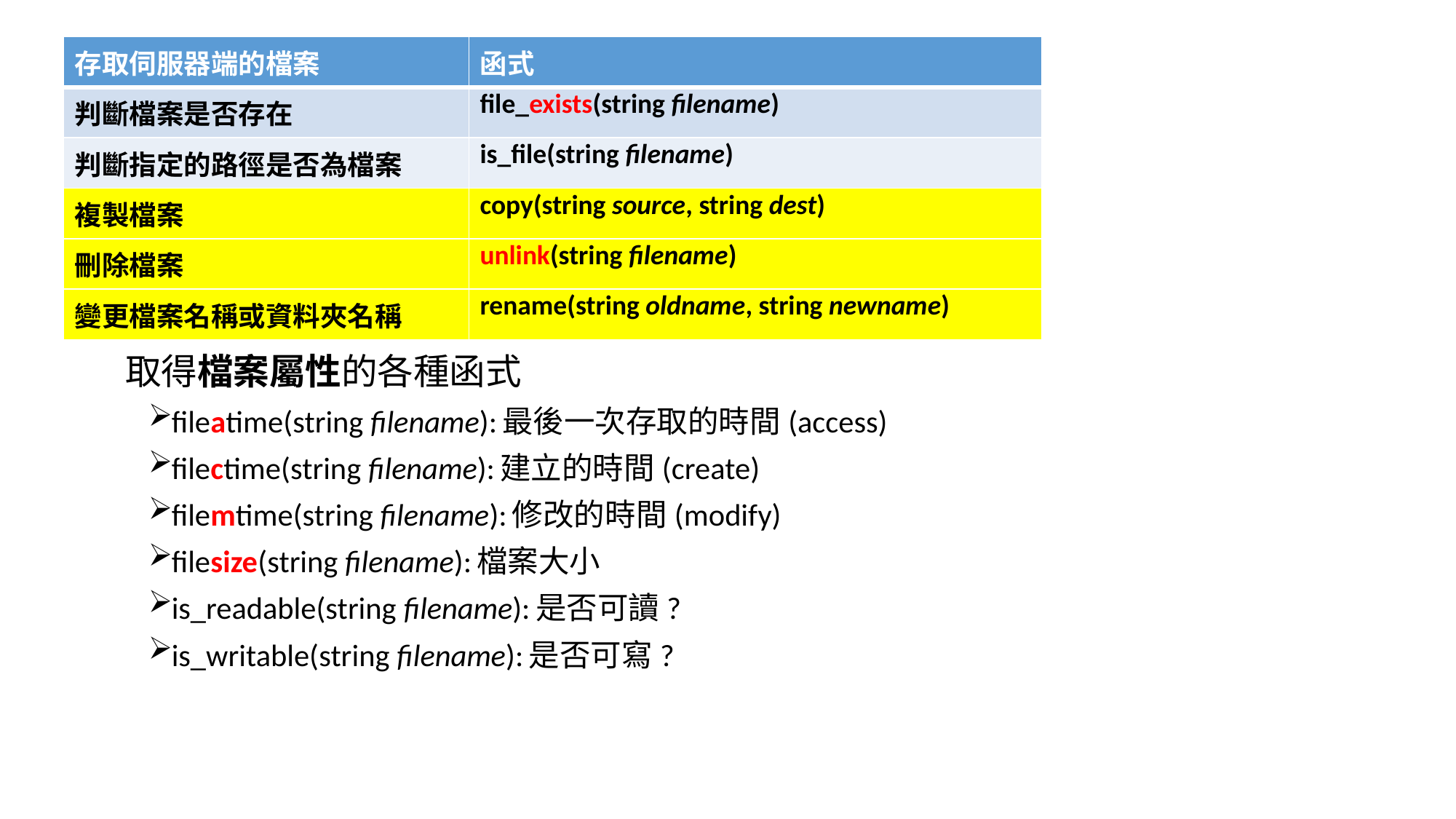

| 存取伺服器端的檔案 | 函式 |
| --- | --- |
| 判斷檔案是否存在 | file\_exists(string filename) |
| 判斷指定的路徑是否為檔案 | is\_file(string filename) |
| 複製檔案 | copy(string source, string dest) |
| 刪除檔案 | unlink(string filename) |
| 變更檔案名稱或資料夾名稱 | rename(string oldname, string newname) |
	取得檔案屬性的各種函式
fileatime(string filename):最後一次存取的時間(access)
filectime(string filename):建立的時間(create)
filemtime(string filename):修改的時間(modify)
filesize(string filename):檔案大小
is_readable(string filename):是否可讀?
is_writable(string filename):是否可寫?